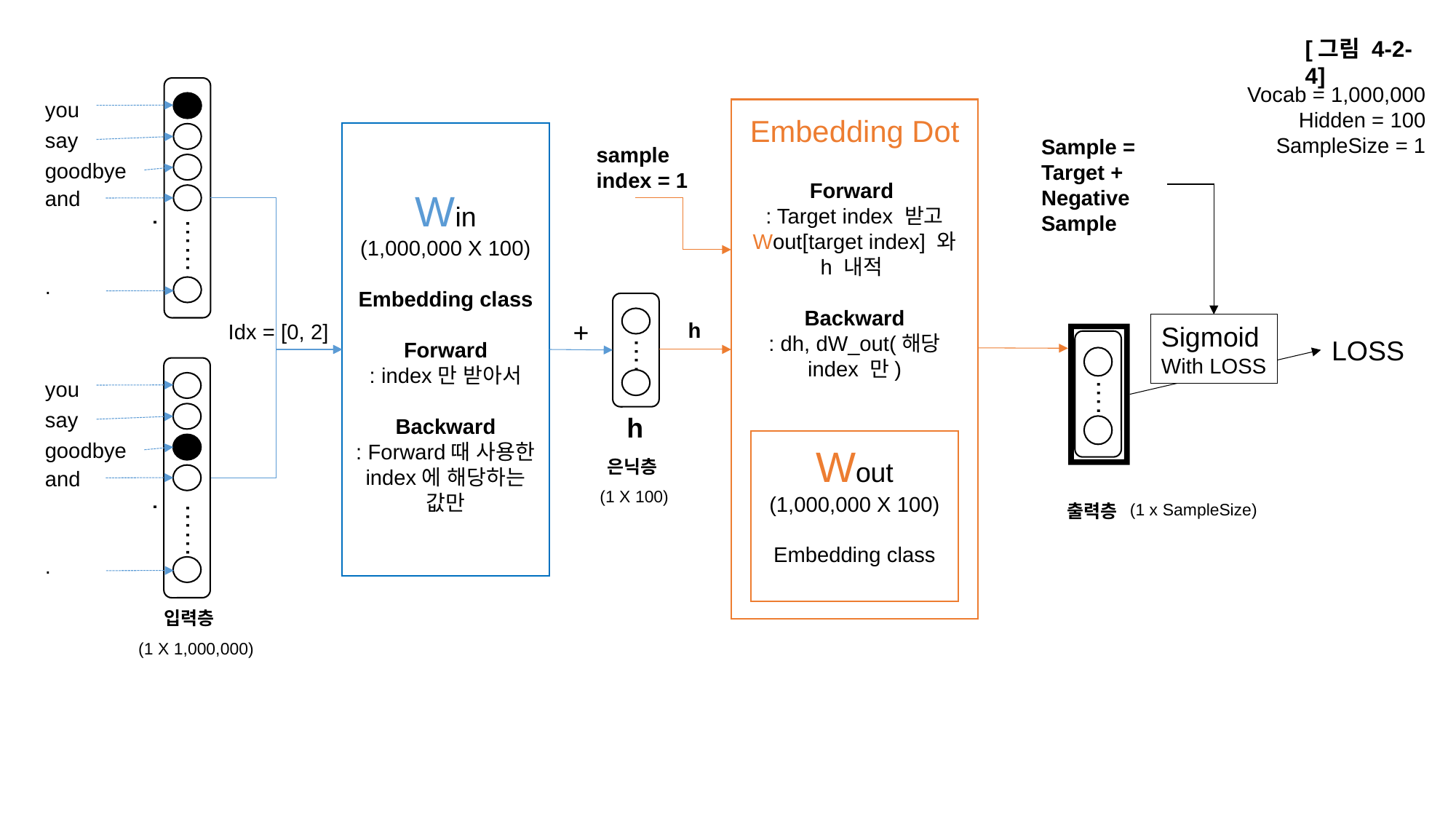

[그림 4-2-4]
Vocab = 1,000,000
Hidden = 100
SampleSize = 1

you

Embedding Dot

Forward
: Target index 받고 Wout[target index] 와 h 내적

Backward
: dh, dW_out(해당 index 만)

Wout
(1,000,000 X 100)

Embedding class

say
Win
(1,000,000 X 100)

Embedding class

Forward
: index만 받아서

Backward
: Forward때 사용한 index에 해당하는 값만
Sample = Target + Negative Sample
sample index = 1
goodbye
and
…….
.

….
+
h
Idx = [0, 2]
Sigmoid
With LOSS

LOSS

….

you
say
h
goodbye
은닉층
and
(1 X 100)
출력층
(1 x SampleSize)
…….
.

입력층
(1 X 1,000,000)